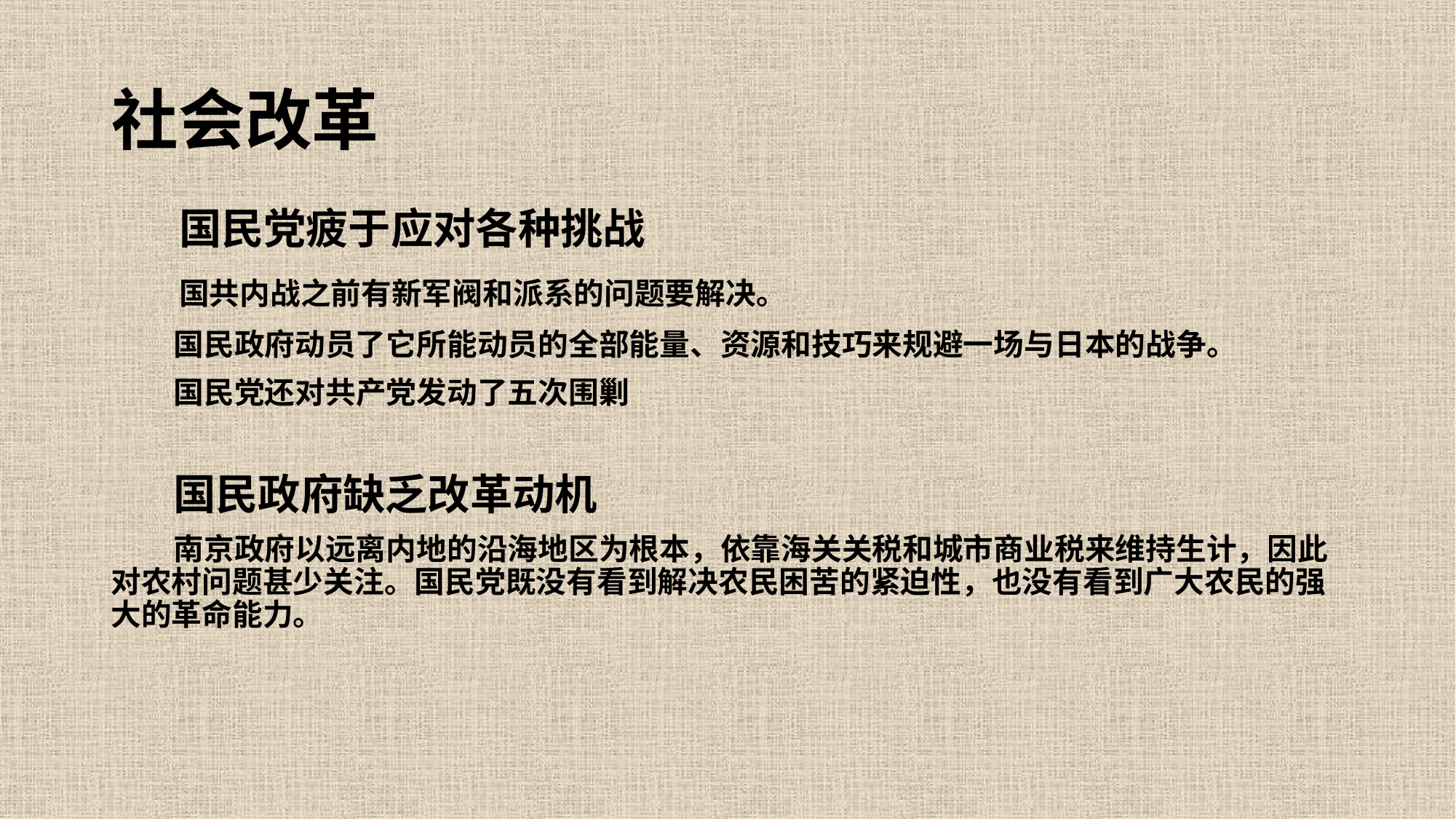

# 社会改革
      国民党疲于应对各种挑战
      国共内战之前有新军阀和派系的问题要解决。
        国民政府动员了它所能动员的全部能量、资源和技巧来规避一场与日本的战争。
        国民党还对共产党发动了五次围剿

        国民政府缺乏改革动机
        南京政府以远离内地的沿海地区为根本，依靠海关关税和城市商业税来维持生计，因此对农村问题甚少关注。国民党既没有看到解决农民困苦的紧迫性，也没有看到广大农民的强大的革命能力。